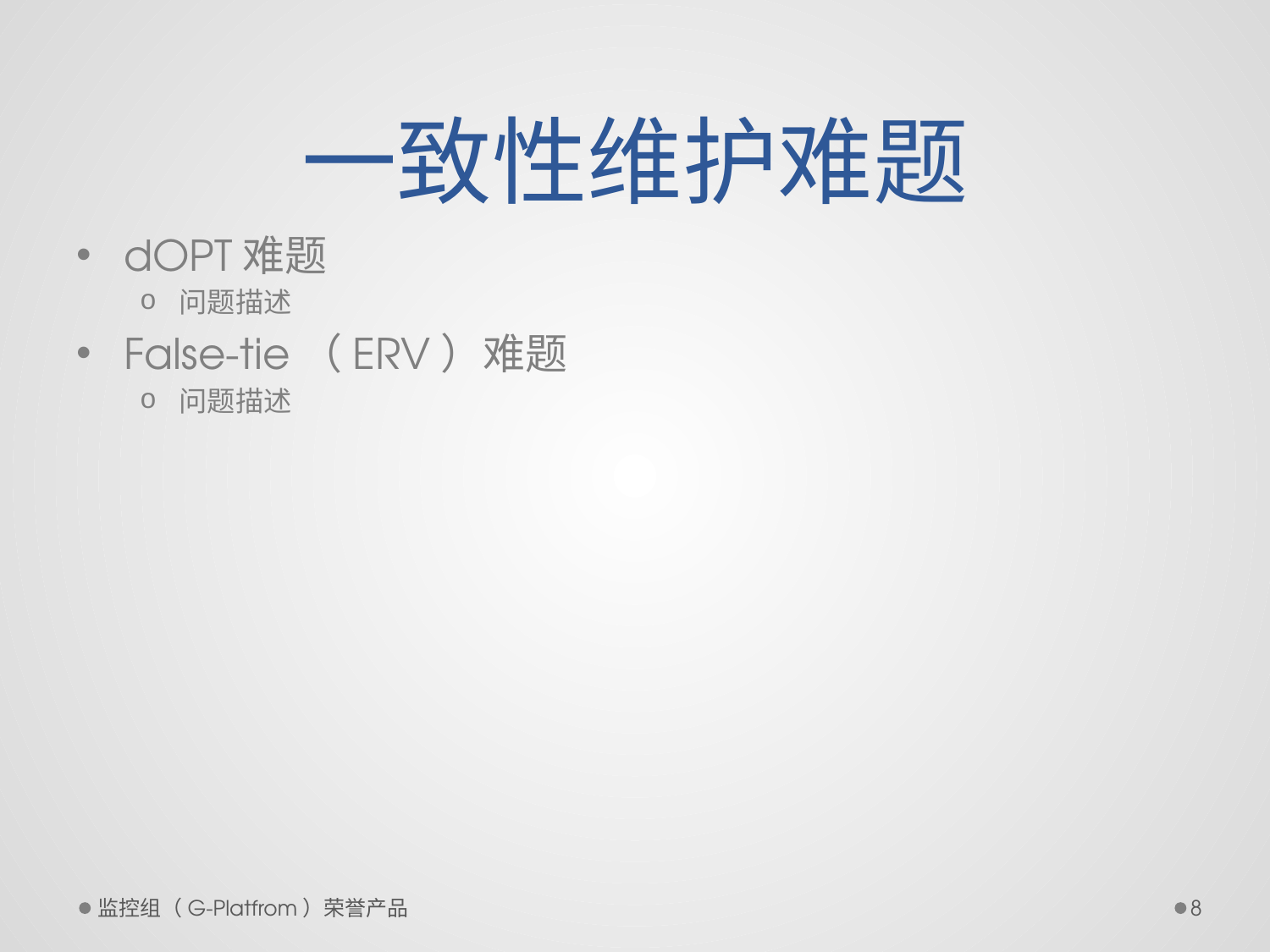

# 一致性维护难题
dOPT难题
问题描述
False-tie（ERV）难题
问题描述
监控组（G-Platfrom）荣誉产品
8